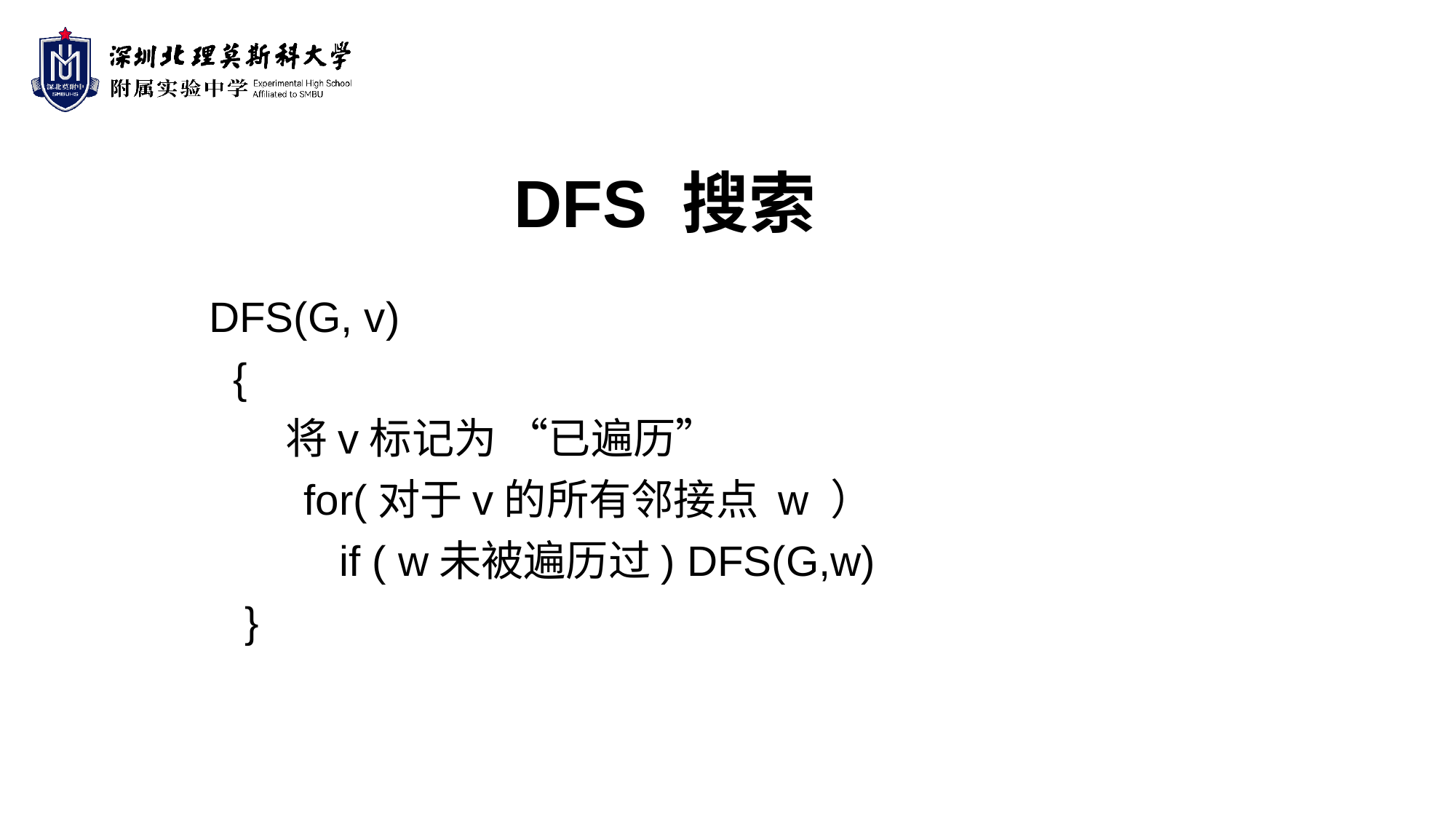

DFS 搜索
DFS(G, v)
  {
       将v标记为 “已遍历”
        for(对于v的所有邻接点 w ）
           if ( w未被遍历过) DFS(G,w)
   }